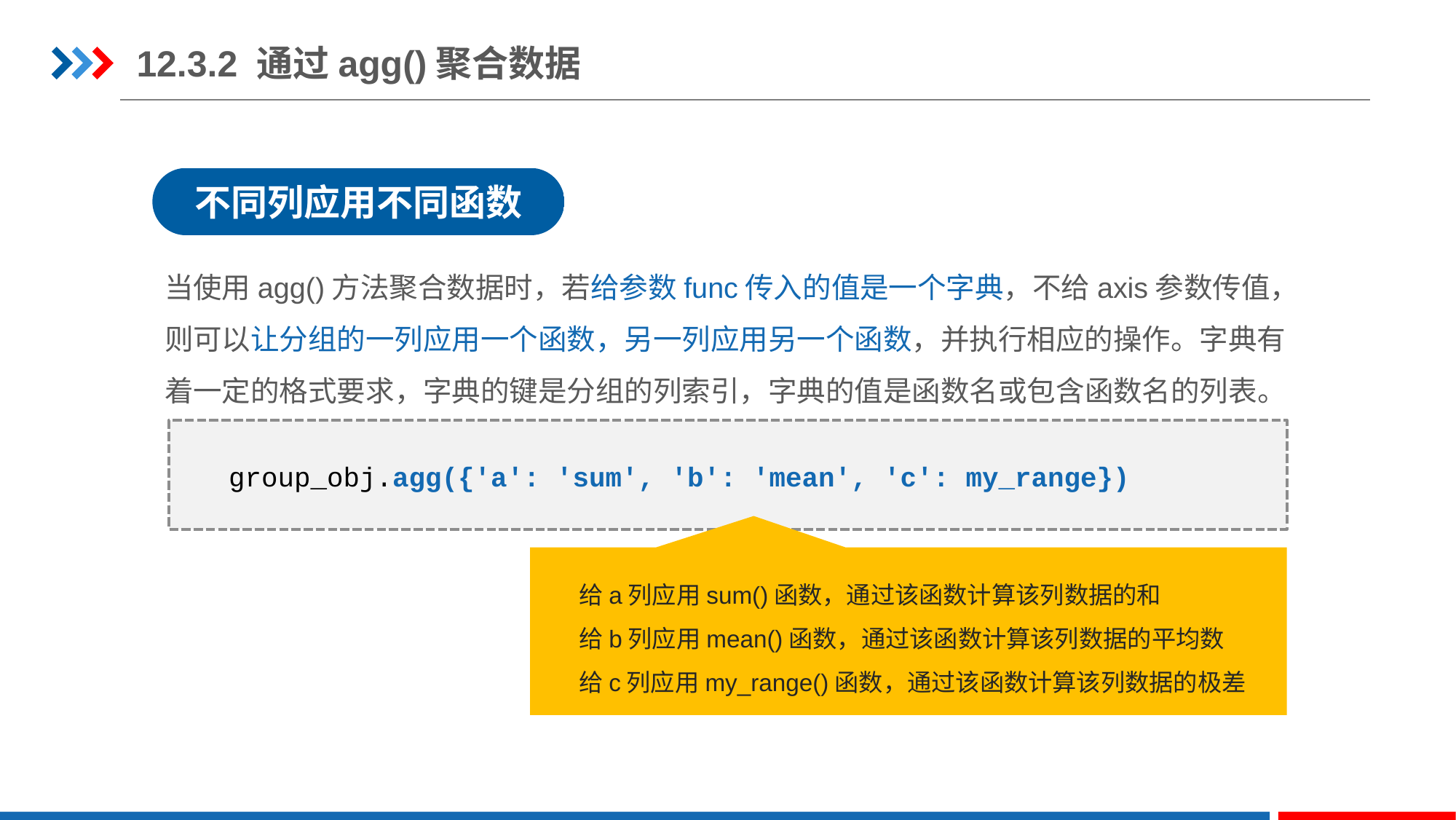

12.3.2 通过agg()聚合数据
不同列应用不同函数
当使用agg()方法聚合数据时，若给参数func传入的值是一个字典，不给axis参数传值，则可以让分组的一列应用一个函数，另一列应用另一个函数，并执行相应的操作。字典有着一定的格式要求，字典的键是分组的列索引，字典的值是函数名或包含函数名的列表。

group_obj.agg({'a': 'sum', 'b': 'mean', 'c': my_range})

给a列应用sum()函数，通过该函数计算该列数据的和
给b列应用mean()函数，通过该函数计算该列数据的平均数
给c列应用my_range()函数，通过该函数计算该列数据的极差